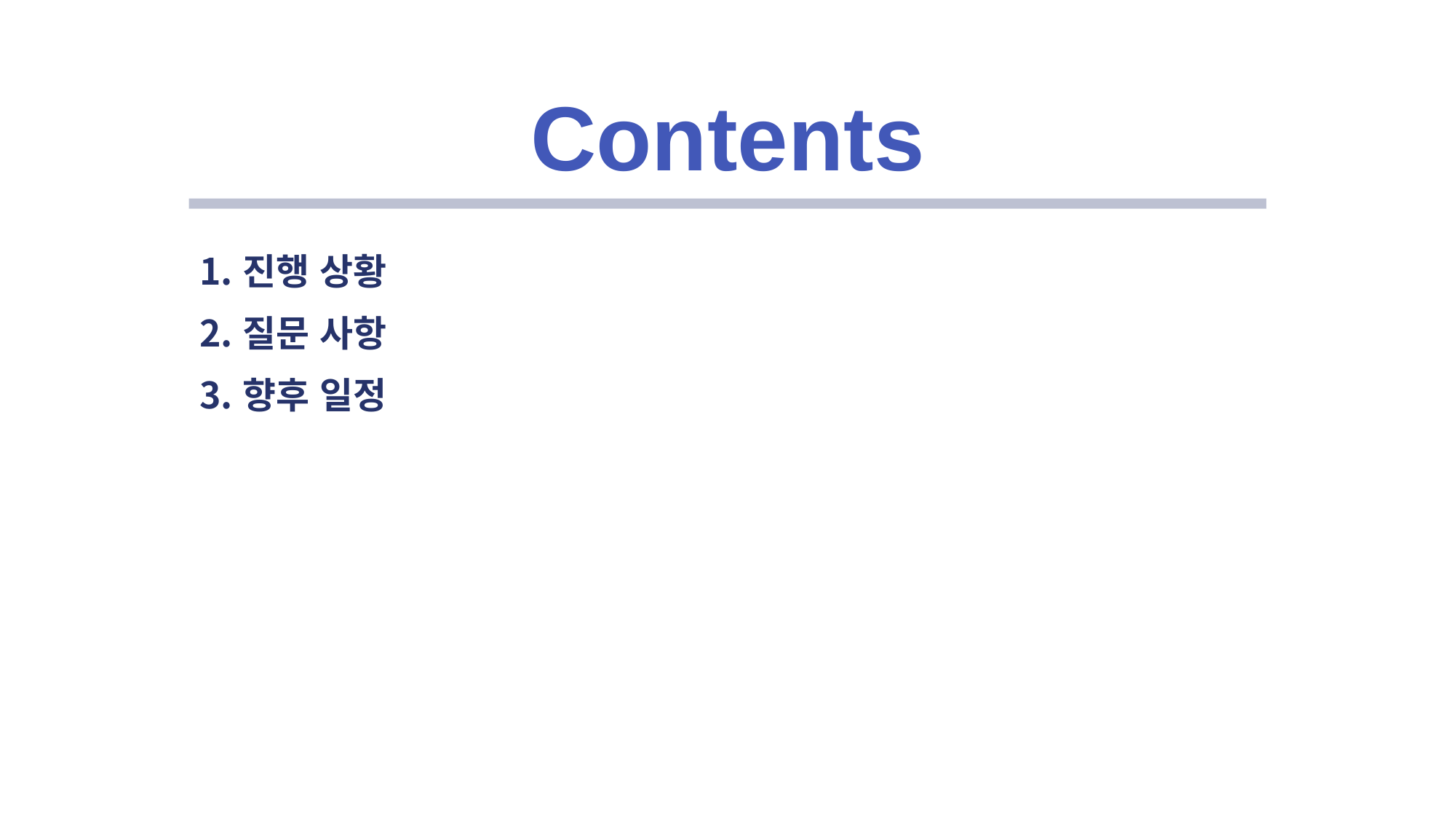

# Contents
진행 상황
질문 사항
향후 일정